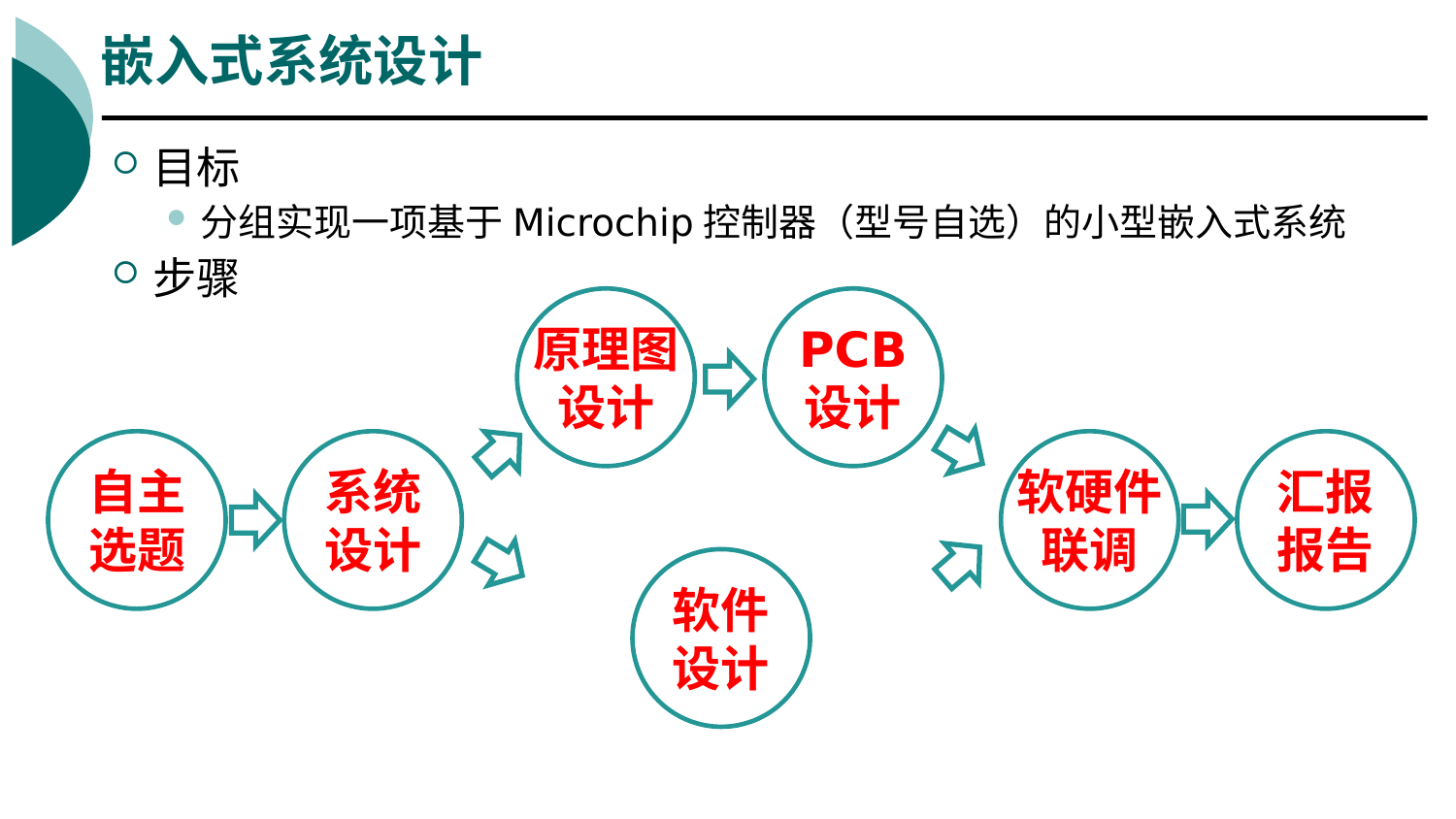

# 嵌入式系统设计
目标
分组实现一项基于Microchip控制器（型号自选）的小型嵌入式系统
步骤

原理图
设计
PCB
设计

自主
选题
系统
设计
软硬件
联调
汇报
报告

软件
设计